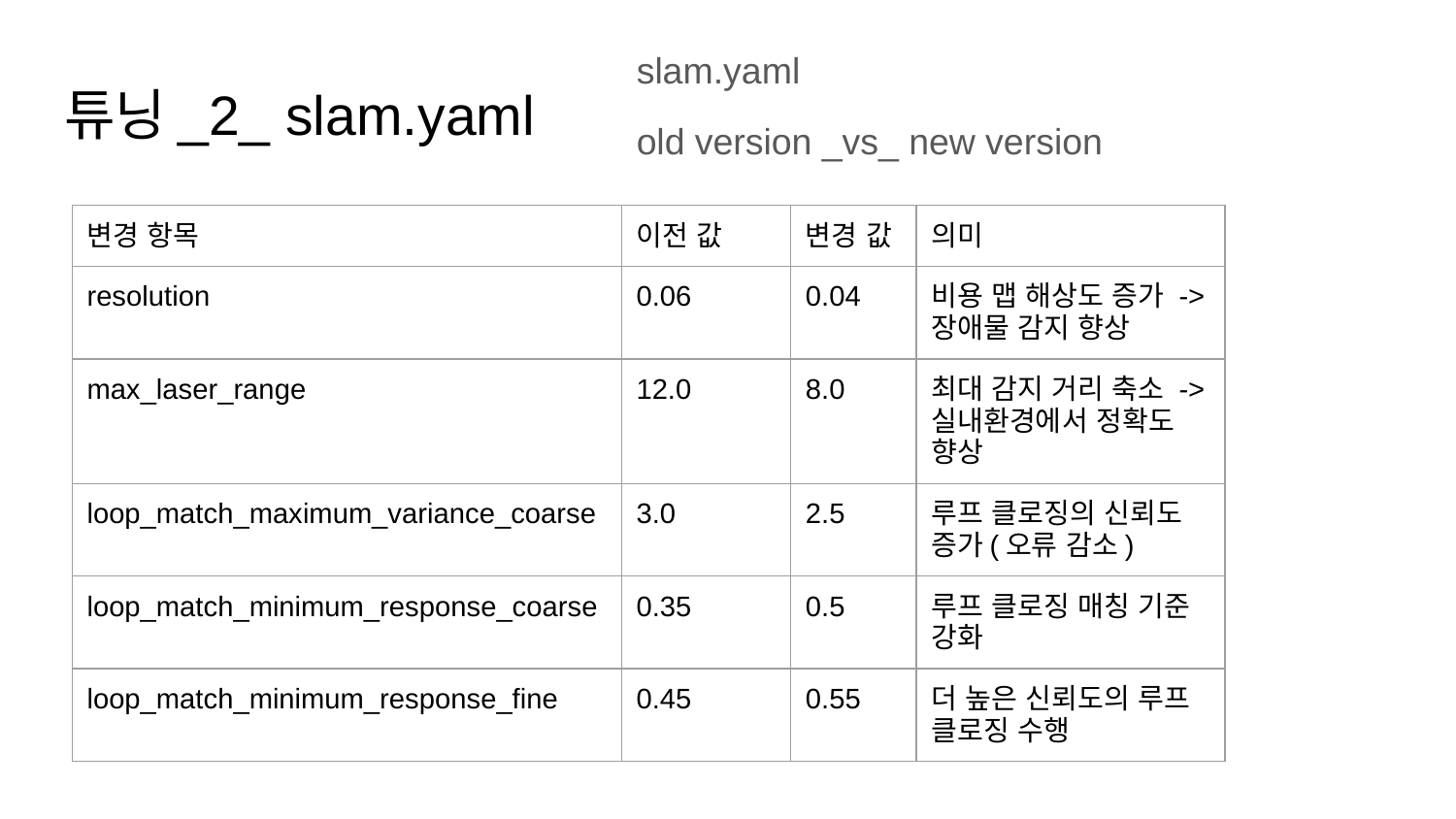

slam.yaml
old version _vs_ new version
# 튜닝_2_ slam.yaml
| 변경 항목 | 이전 값 | 변경 값 | 의미 |
| --- | --- | --- | --- |
| resolution | 0.06 | 0.04 | 비용 맵 해상도 증가 -> 장애물 감지 향상 |
| max\_laser\_range | 12.0 | 8.0 | 최대 감지 거리 축소 -> 실내환경에서 정확도 향상 |
| loop\_match\_maximum\_variance\_coarse | 3.0 | 2.5 | 루프 클로징의 신뢰도 증가(오류 감소) |
| loop\_match\_minimum\_response\_coarse | 0.35 | 0.5 | 루프 클로징 매칭 기준 강화 |
| loop\_match\_minimum\_response\_fine | 0.45 | 0.55 | 더 높은 신뢰도의 루프 클로징 수행 |